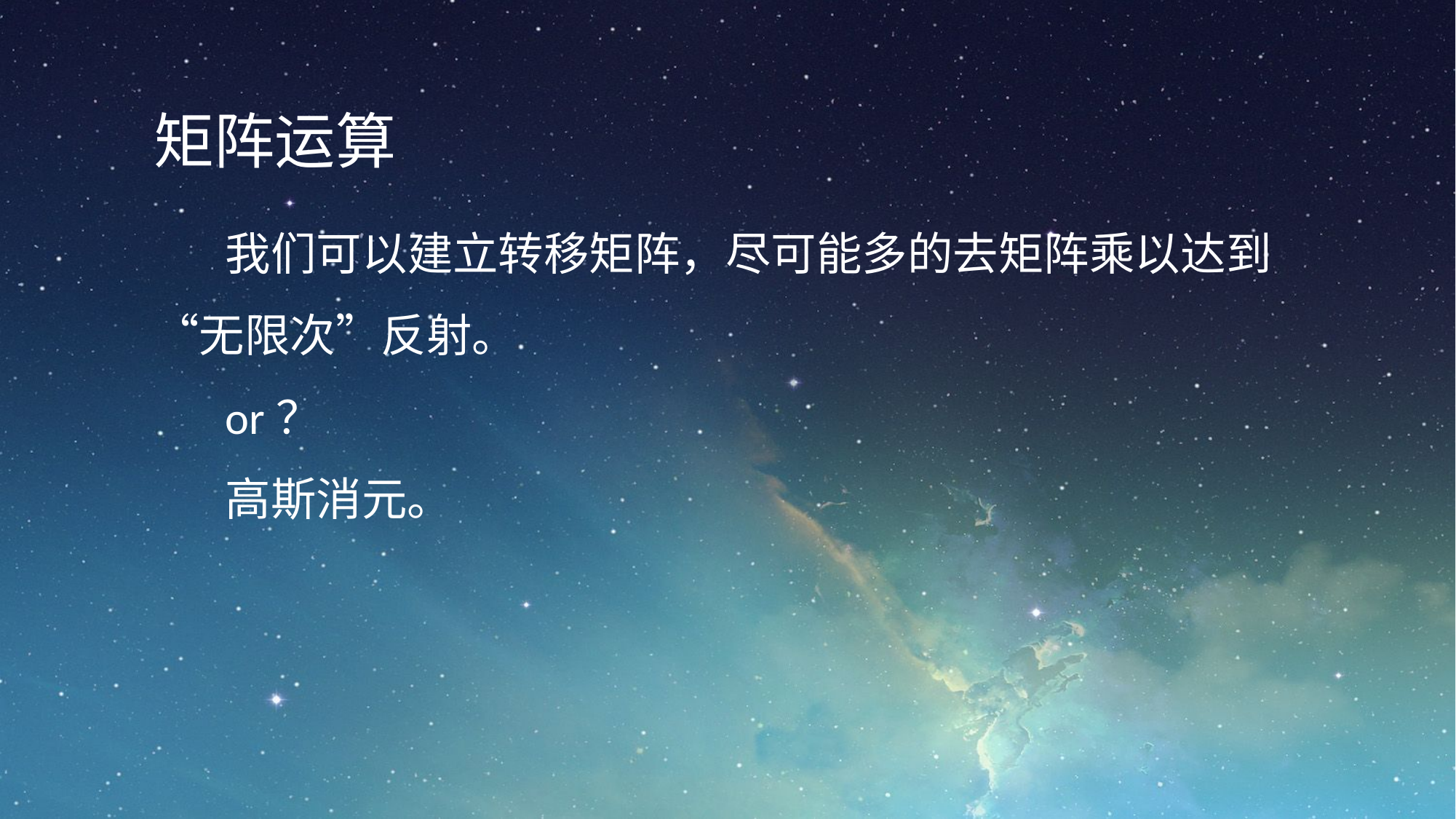

矩阵运算
我们可以建立转移矩阵，尽可能多的去矩阵乘以达到“无限次”反射。
or？
高斯消元。